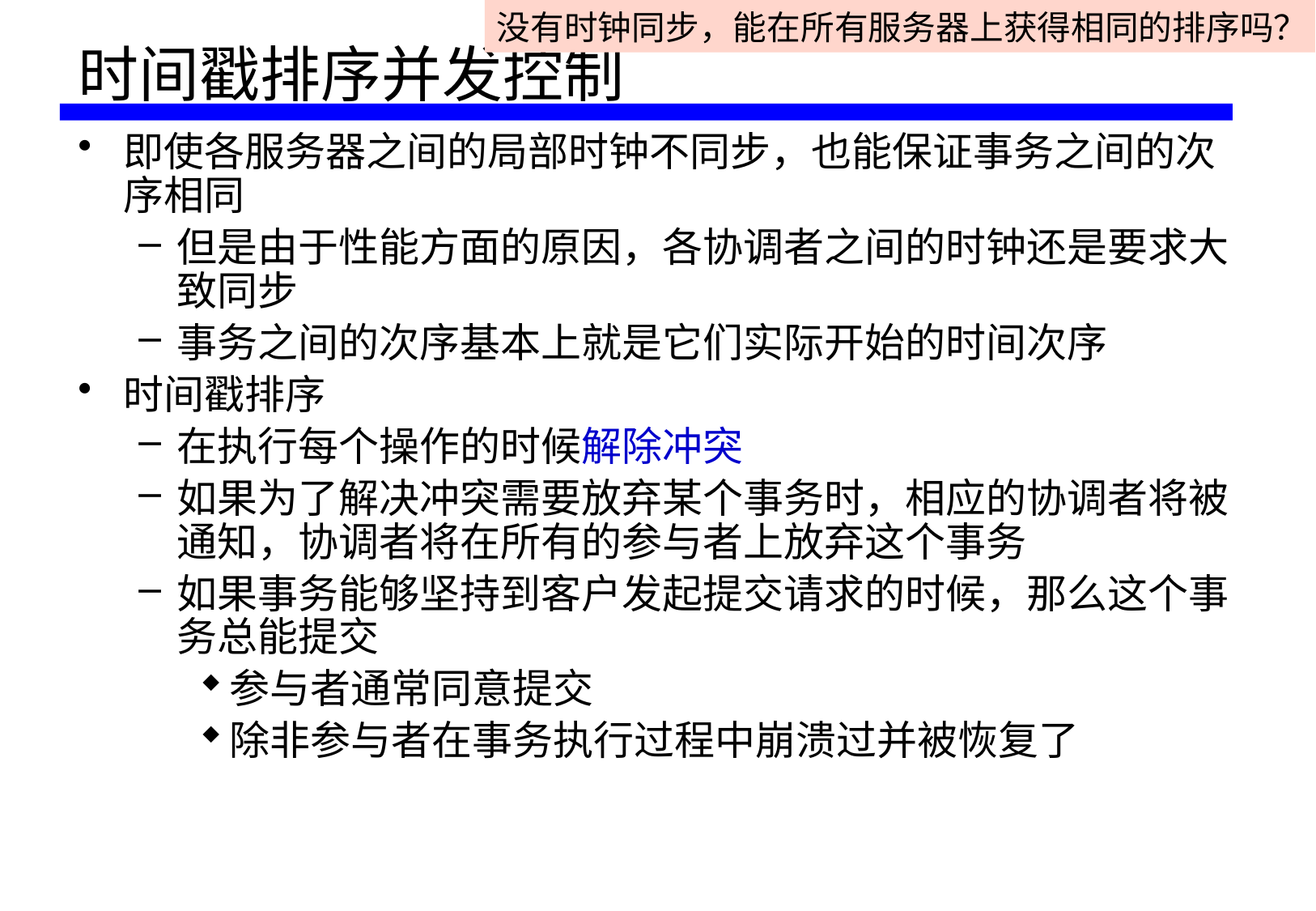

# 时间戳排序并发控制
没有时钟同步，能在所有服务器上获得相同的排序吗？
即使各服务器之间的局部时钟不同步，也能保证事务之间的次序相同
但是由于性能方面的原因，各协调者之间的时钟还是要求大致同步
事务之间的次序基本上就是它们实际开始的时间次序
时间戳排序
在执行每个操作的时候解除冲突
如果为了解决冲突需要放弃某个事务时，相应的协调者将被通知，协调者将在所有的参与者上放弃这个事务
如果事务能够坚持到客户发起提交请求的时候，那么这个事务总能提交
参与者通常同意提交
除非参与者在事务执行过程中崩溃过并被恢复了